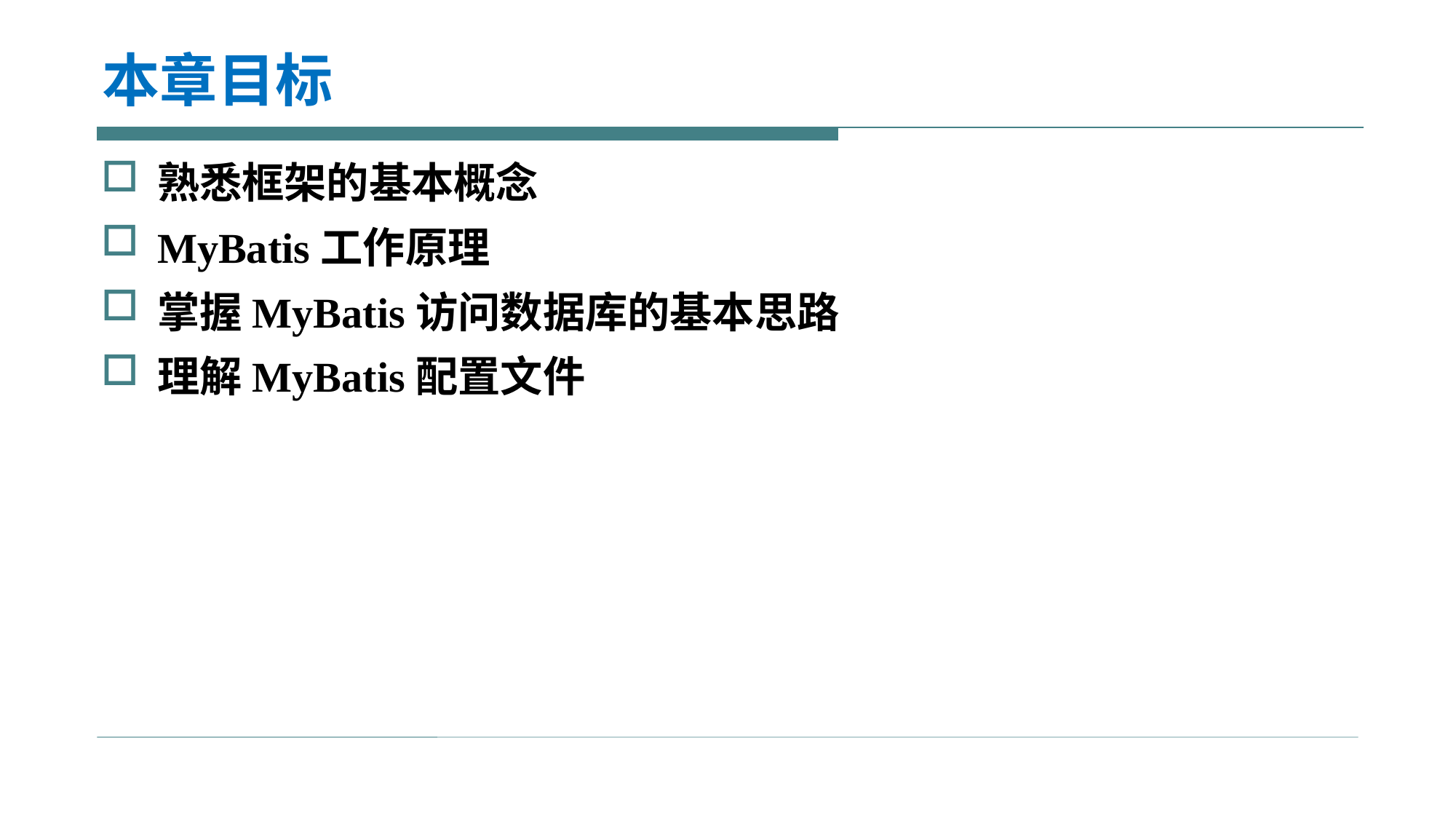

# 本章目标
熟悉框架的基本概念
MyBatis工作原理
掌握MyBatis访问数据库的基本思路
理解MyBatis配置文件
2